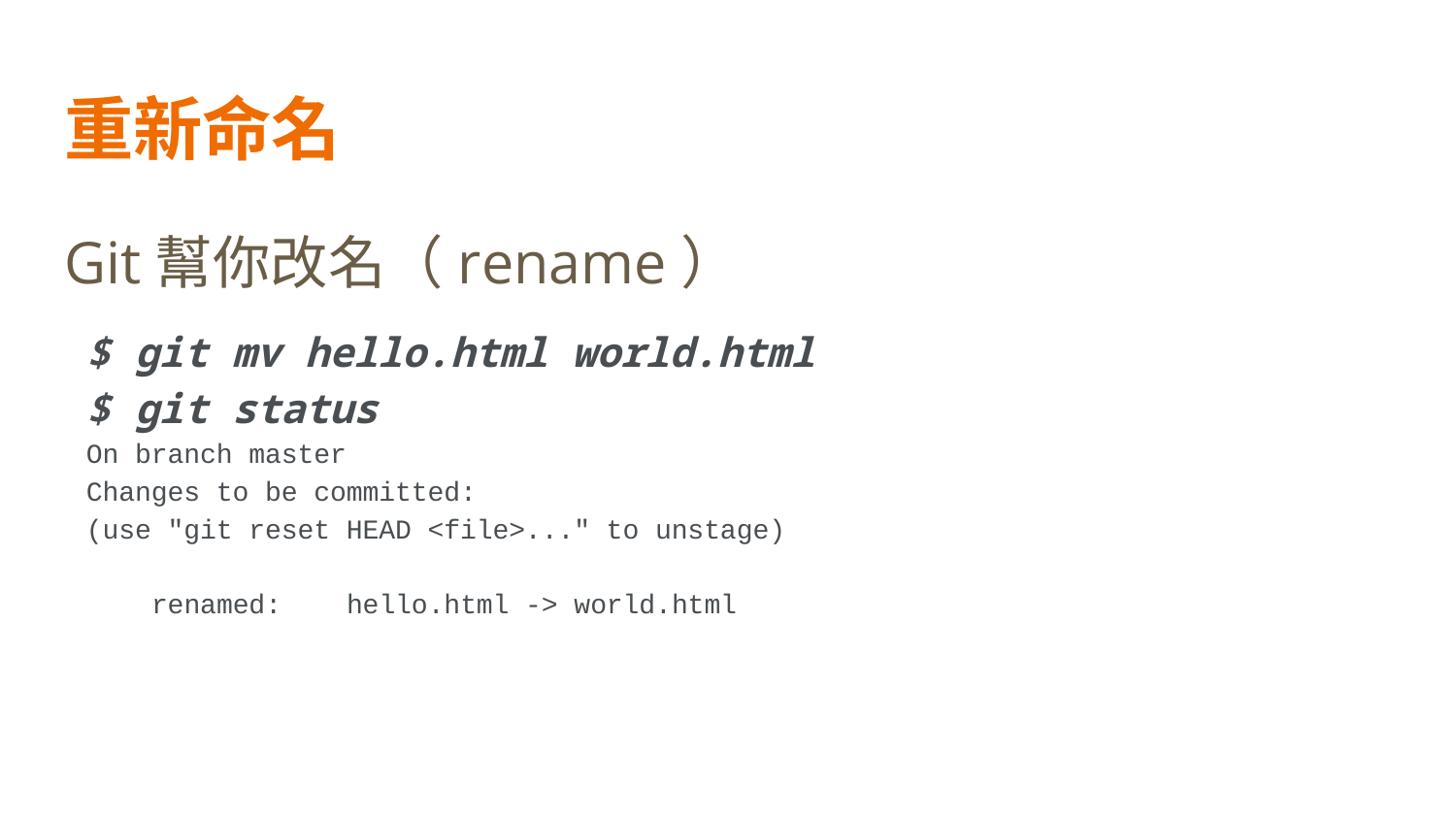

# 重新命名
Git幫你改名（rename）
$ git mv hello.html world.html
$ git status
On branch master
Changes to be committed:
(use "git reset HEAD <file>..." to unstage)

    renamed:    hello.html -> world.html